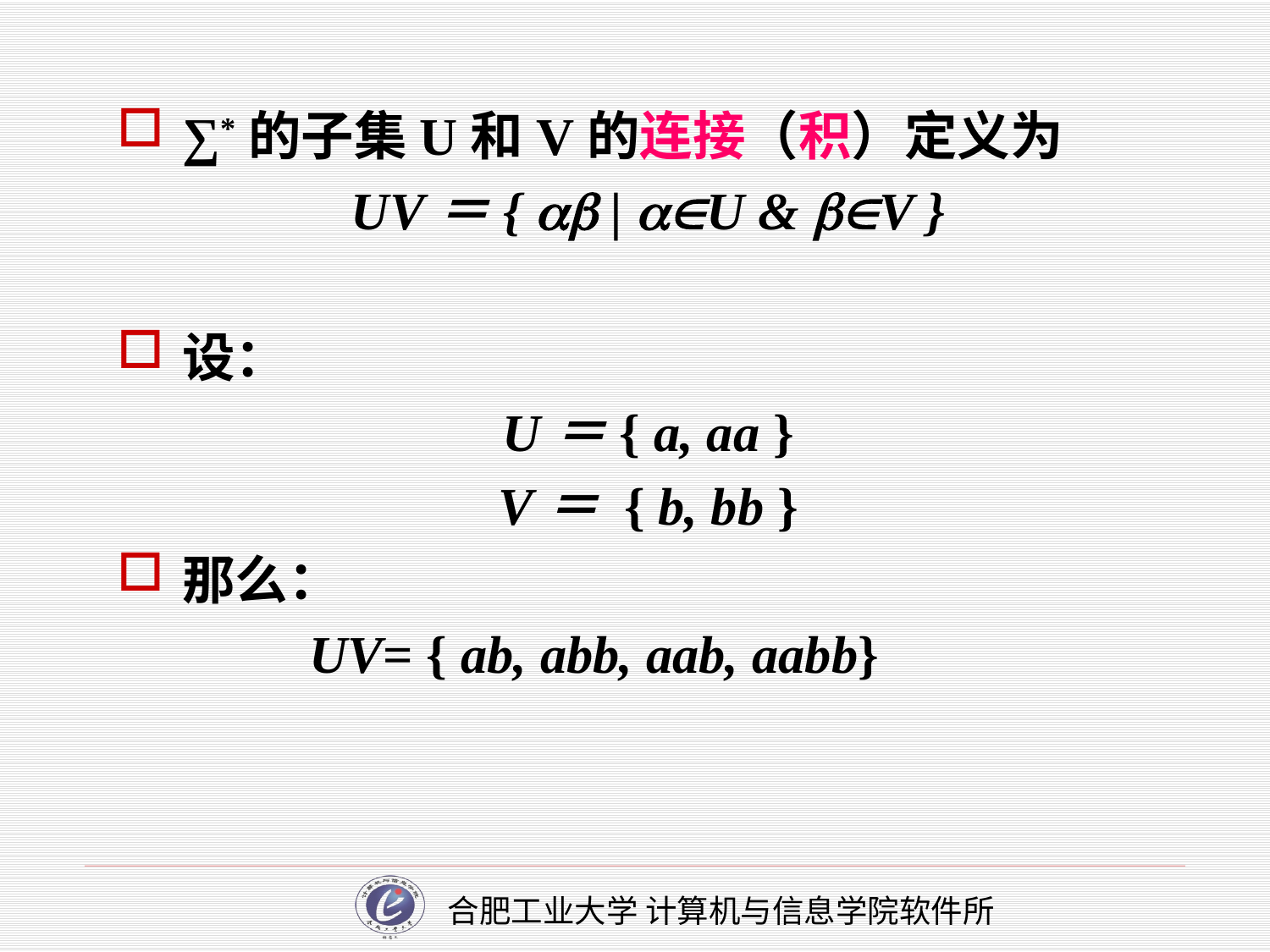

∑*的子集U和V的连接（积）定义为
UV＝{ αβ | α∈U & β∈V }

设：
U＝{ a, aa }
V＝ { b, bb }
那么：
		UV= { ab, abb, aab, aabb}
46